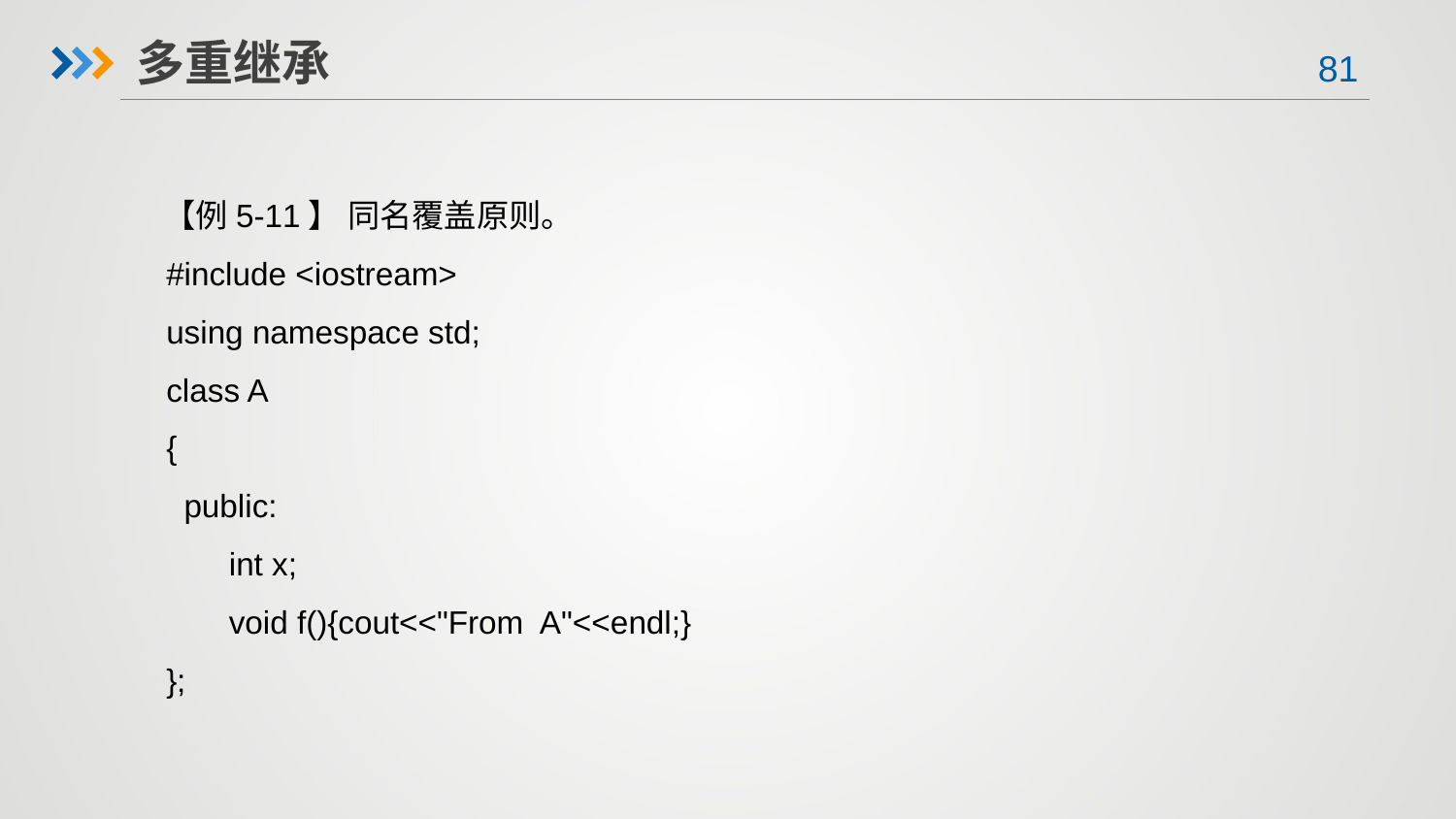

多重继承
【例5-11】 同名覆盖原则。
#include <iostream>
using namespace std;
class A
{
  public:
       int x;
       void f(){cout<<"From  A"<<endl;}
};